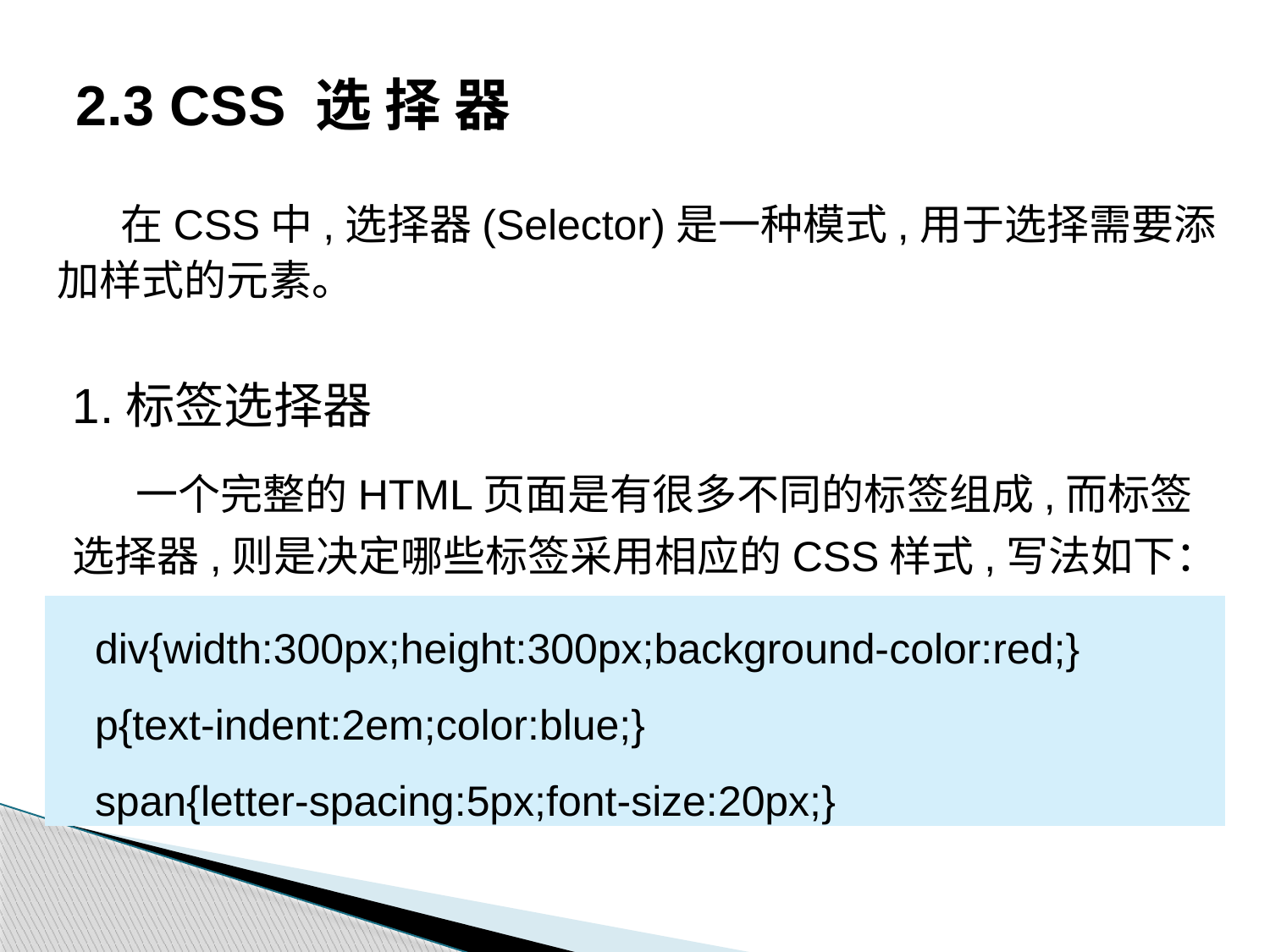

# 2.3 CSS 选 择 器
在CSS中,选择器(Selector)是一种模式,用于选择需要添加样式的元素。

1.标签选择器
一个完整的HTML页面是有很多不同的标签组成,而标签选择器,则是决定哪些标签采用相应的CSS样式,写法如下：

div{width:300px;height:300px;background-color:red;}
p{text-indent:2em;color:blue;}
span{letter-spacing:5px;font-size:20px;}